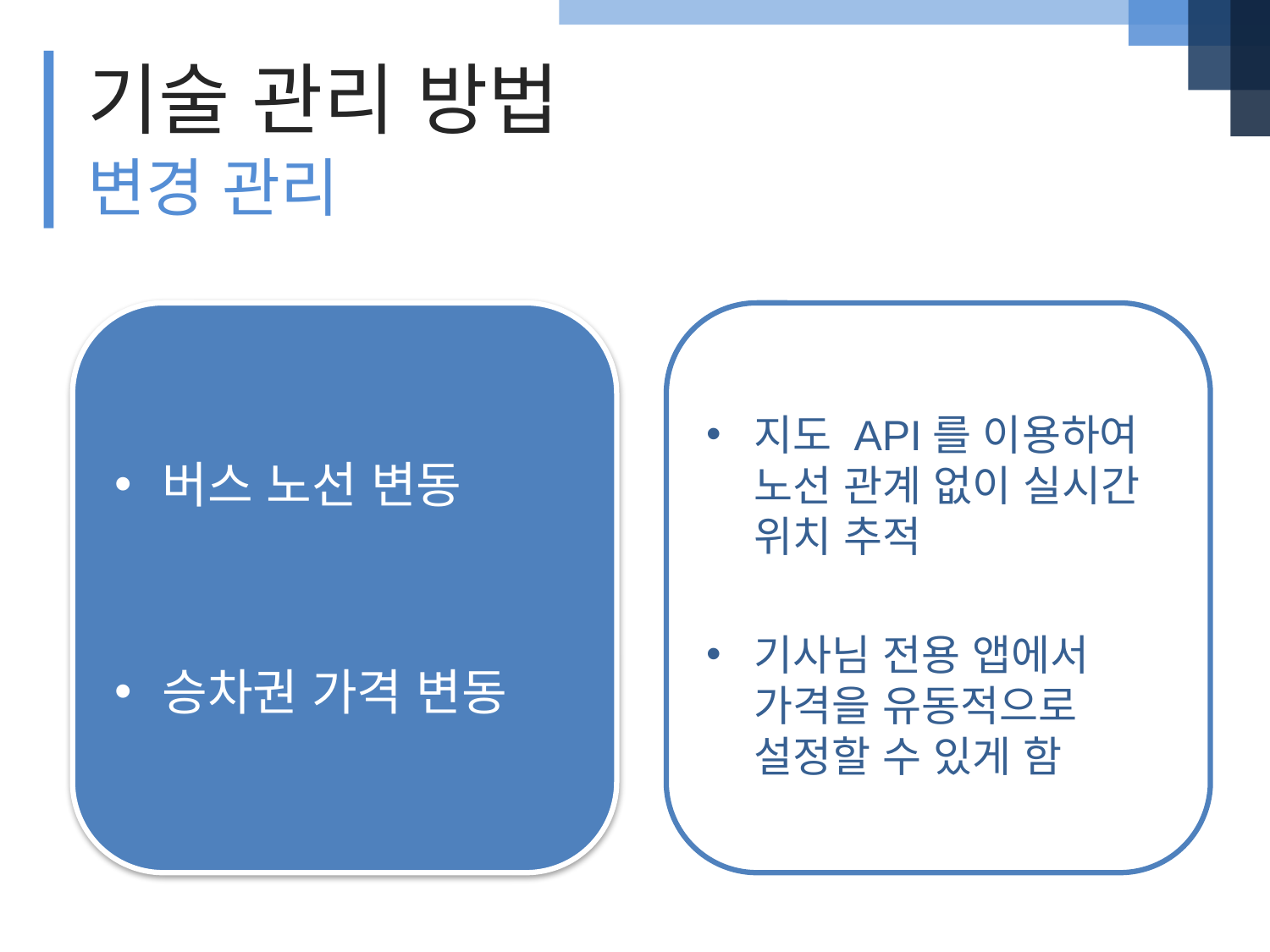

기술 관리 방법

변경 관리

지도 API를 이용하여 노선 관계 없이 실시간 위치 추적

기사님 전용 앱에서 가격을 유동적으로 설정할 수 있게 함

버스 노선 변동

승차권 가격 변동